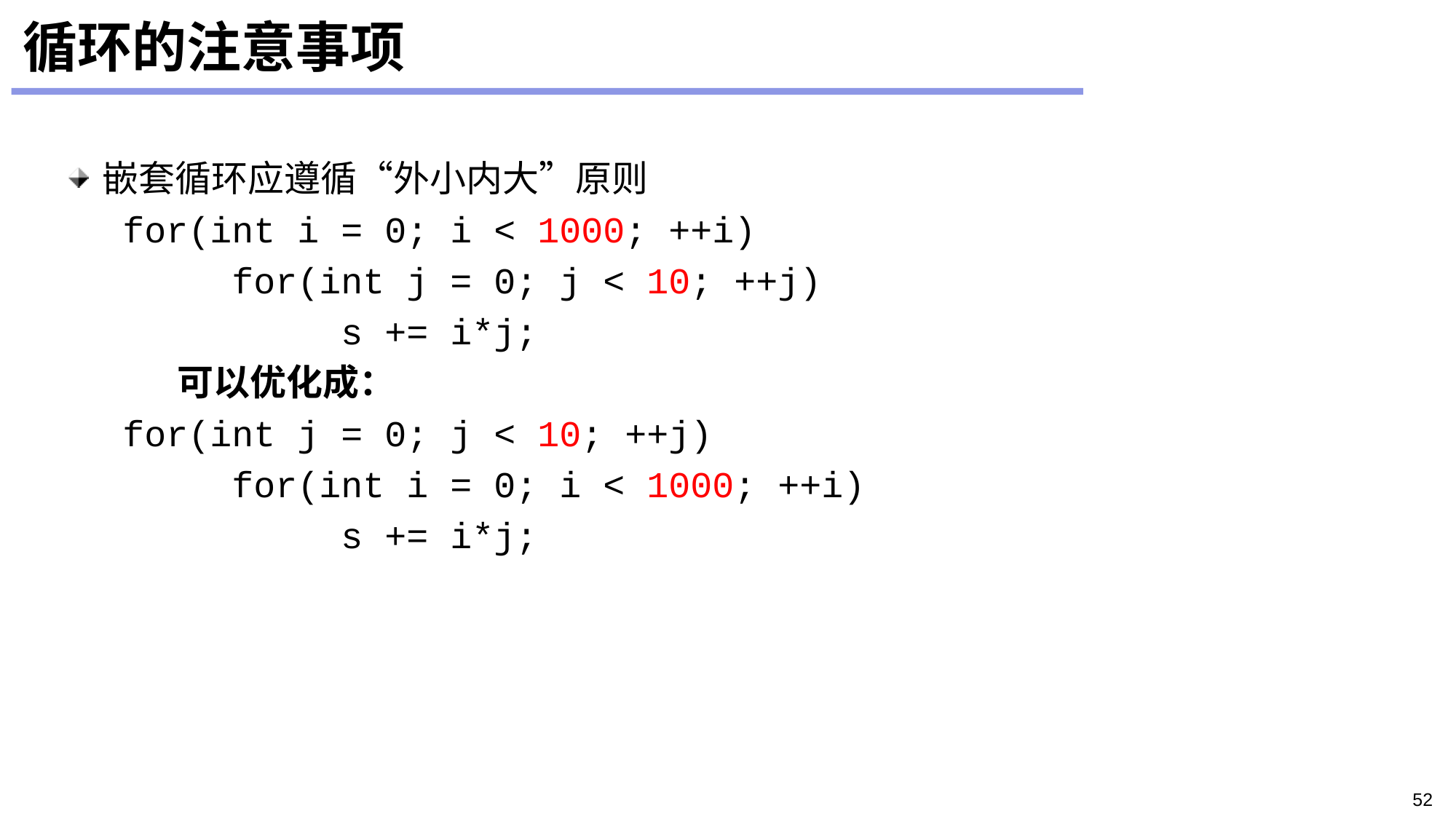

# 循环的注意事项

嵌套循环应遵循“外小内大”原则
	for(int i = 0; i < 1000; ++i)
		for(int j = 0; j < 10; ++j)
			s += i*j;
	可以优化成：
	for(int j = 0; j < 10; ++j)
		for(int i = 0; i < 1000; ++i)
			s += i*j;

52